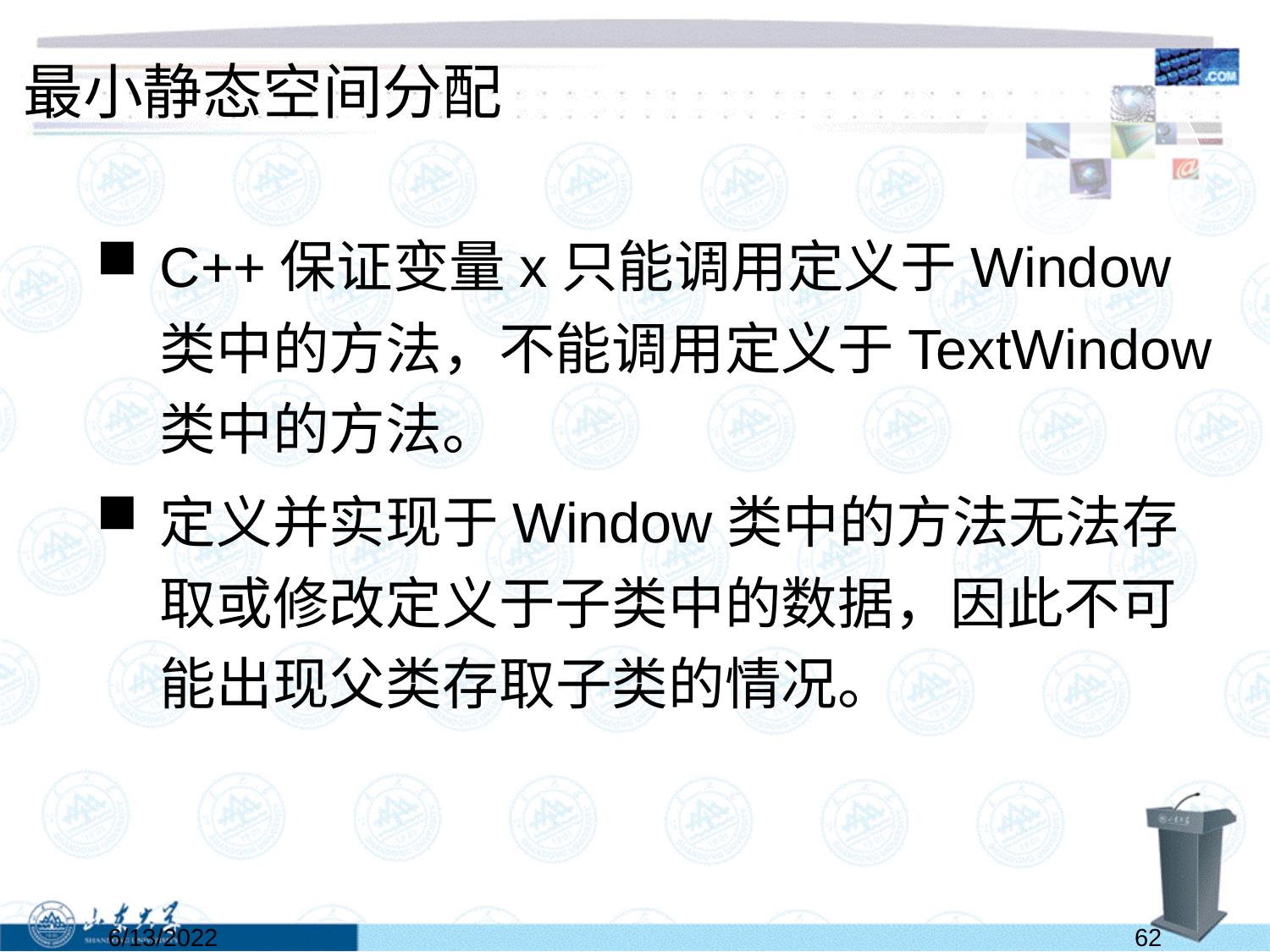

# 最小静态空间分配
C++保证变量x只能调用定义于Window类中的方法，不能调用定义于TextWindow类中的方法。
定义并实现于Window类中的方法无法存取或修改定义于子类中的数据，因此不可能出现父类存取子类的情况。

6/13/2022
62